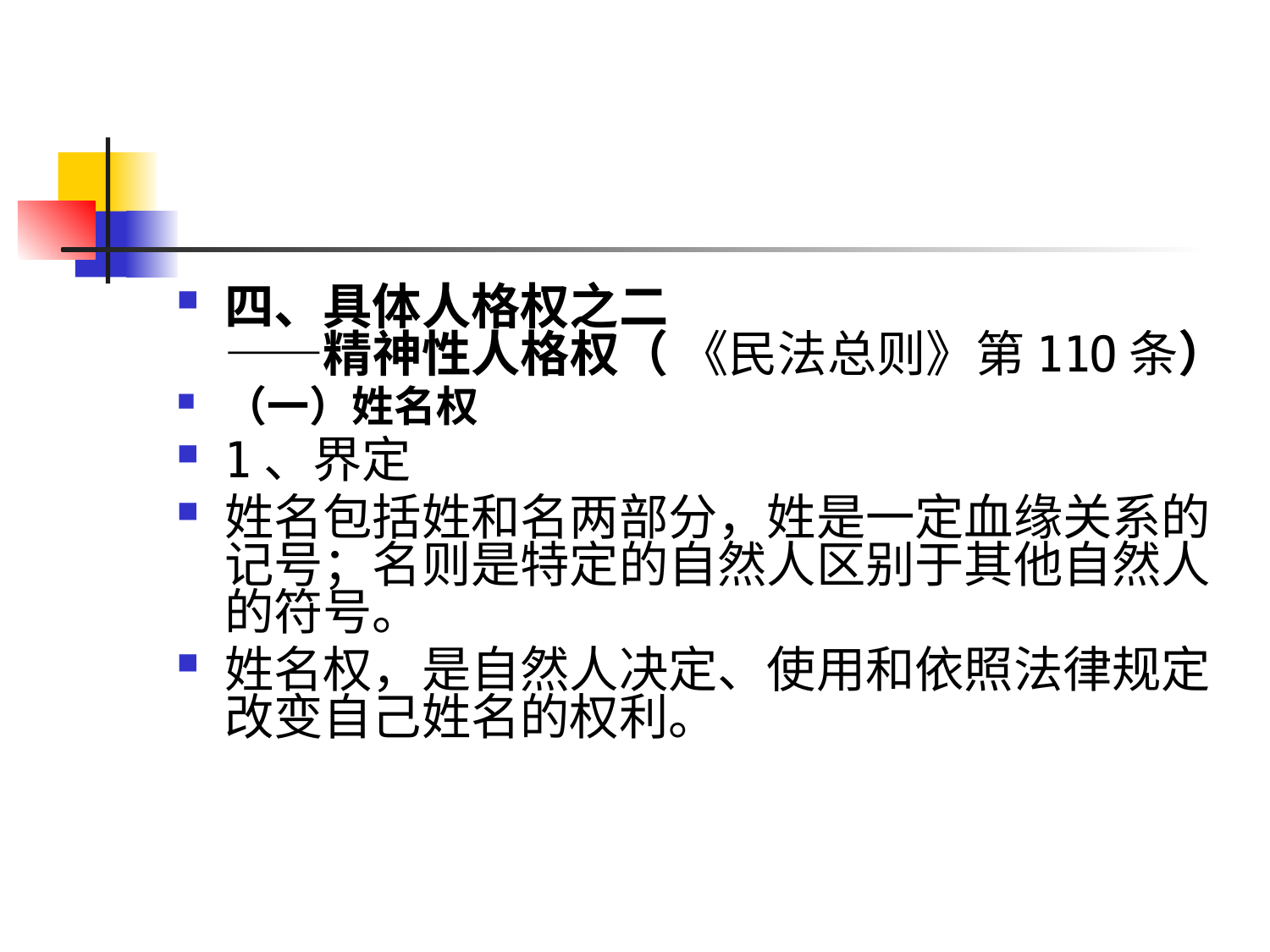

#
四、具体人格权之二
——精神性人格权（ 《民法总则》第110条）
（一）姓名权
1、界定
姓名包括姓和名两部分，姓是一定血缘关系的记号；名则是特定的自然人区别于其他自然人的符号。
姓名权，是自然人决定、使用和依照法律规定改变自己姓名的权利。